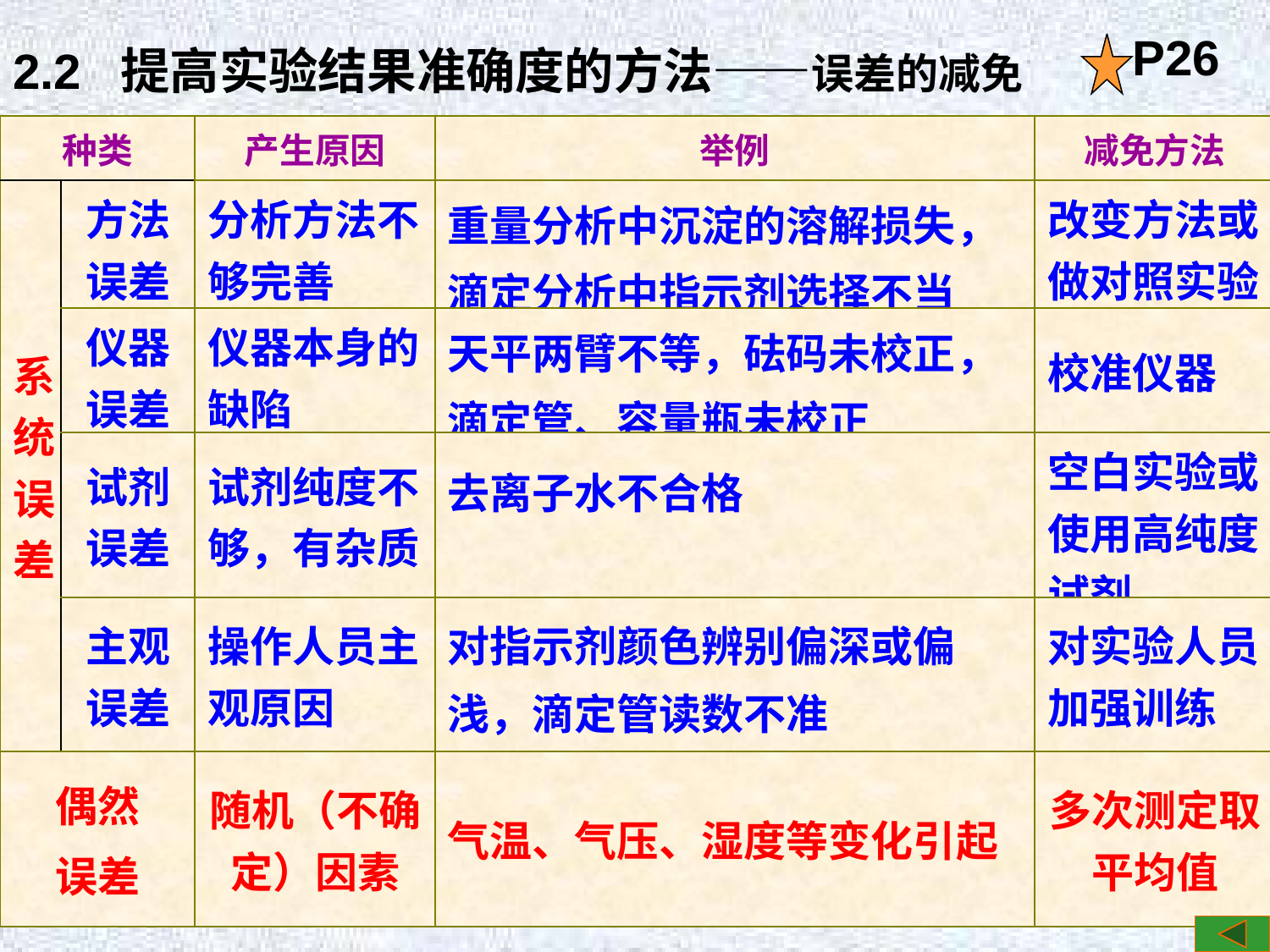

P26
2.2  提高实验结果准确度的方法——误差的减免

| 种类 |  | 产生原因 | 举例 | 减免方法 |
| --- | --- | --- | --- | --- |
| 系统误差 | 方法误差 | 分析方法不够完善 | 重量分析中沉淀的溶解损失，滴定分析中指示剂选择不当 | 改变方法或做对照实验 |
|  | 仪器误差 | 仪器本身的缺陷 | 天平两臂不等，砝码未校正，滴定管、容量瓶未校正 | 校准仪器 |
|  | 试剂误差 | 试剂纯度不够，有杂质 | 去离子水不合格 | 空白实验或使用高纯度试剂 |
|  | 主观误差 | 操作人员主观原因 | 对指示剂颜色辨别偏深或偏 浅，滴定管读数不准 | 对实验人员加强训练 |
| 偶然 误差 |  | 随机（不确定）因素 | 气温、气压、湿度等变化引起 | 多次测定取平均值 |